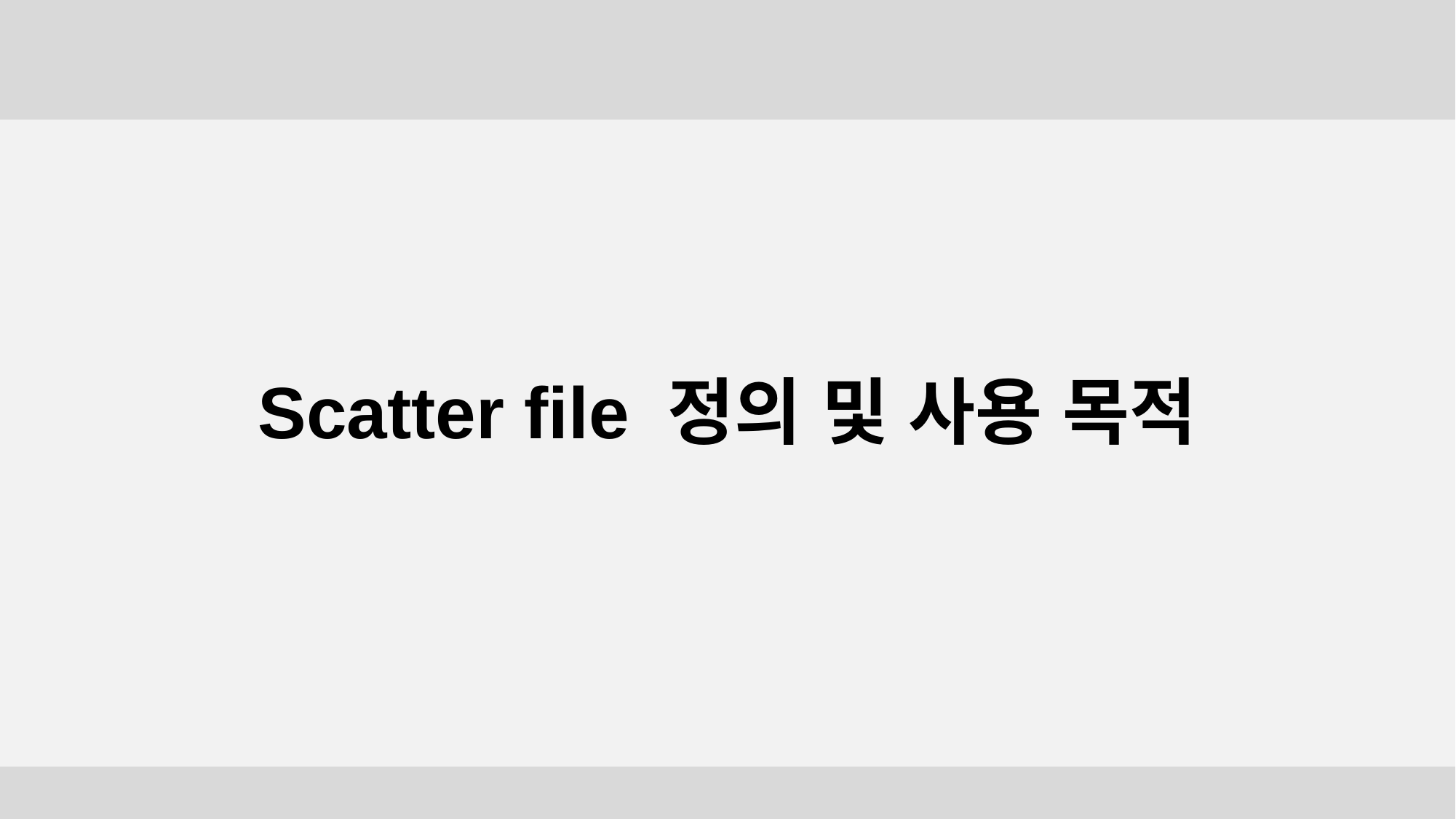

# Scatter file 정의 및 사용 목적